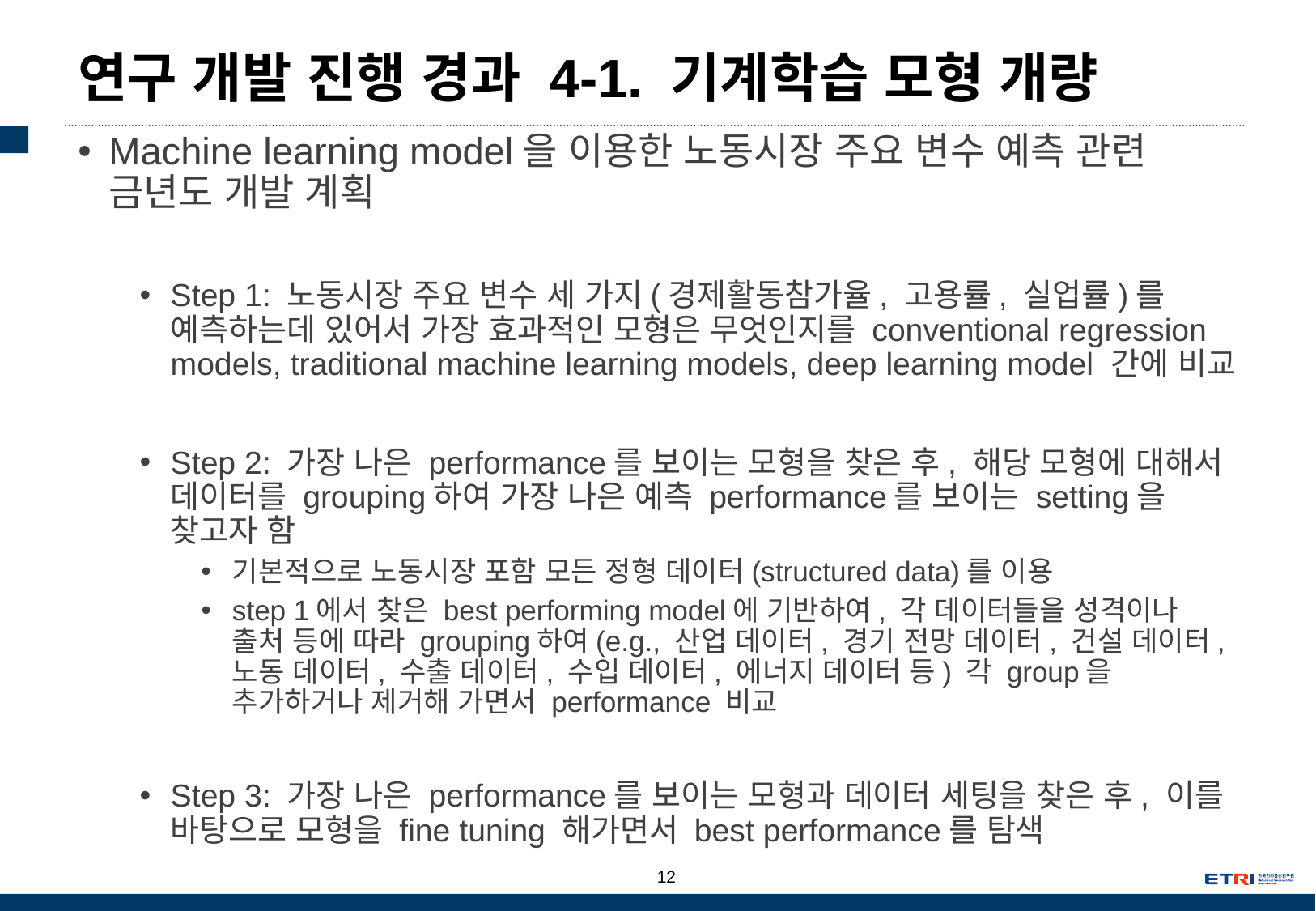

# 연구 개발 진행 경과 4-1. 기계학습 모형 개량
Machine learning model을 이용한 노동시장 주요 변수 예측 관련 금년도 개발 계획

Step 1: 노동시장 주요 변수 세 가지(경제활동참가율, 고용률, 실업률)를 예측하는데 있어서 가장 효과적인 모형은 무엇인지를 conventional regression models, traditional machine learning models, deep learning model 간에 비교

Step 2: 가장 나은 performance를 보이는 모형을 찾은 후, 해당 모형에 대해서 데이터를 grouping하여 가장 나은 예측 performance를 보이는 setting을 찾고자 함
기본적으로 노동시장 포함 모든 정형 데이터(structured data)를 이용
step 1에서 찾은 best performing model에 기반하여, 각 데이터들을 성격이나 출처 등에 따라 grouping하여(e.g., 산업 데이터, 경기 전망 데이터, 건설 데이터, 노동 데이터, 수출 데이터, 수입 데이터, 에너지 데이터 등) 각 group을 추가하거나 제거해 가면서 performance 비교

Step 3: 가장 나은 performance를 보이는 모형과 데이터 세팅을 찾은 후, 이를 바탕으로 모형을 fine tuning 해가면서 best performance를 탐색